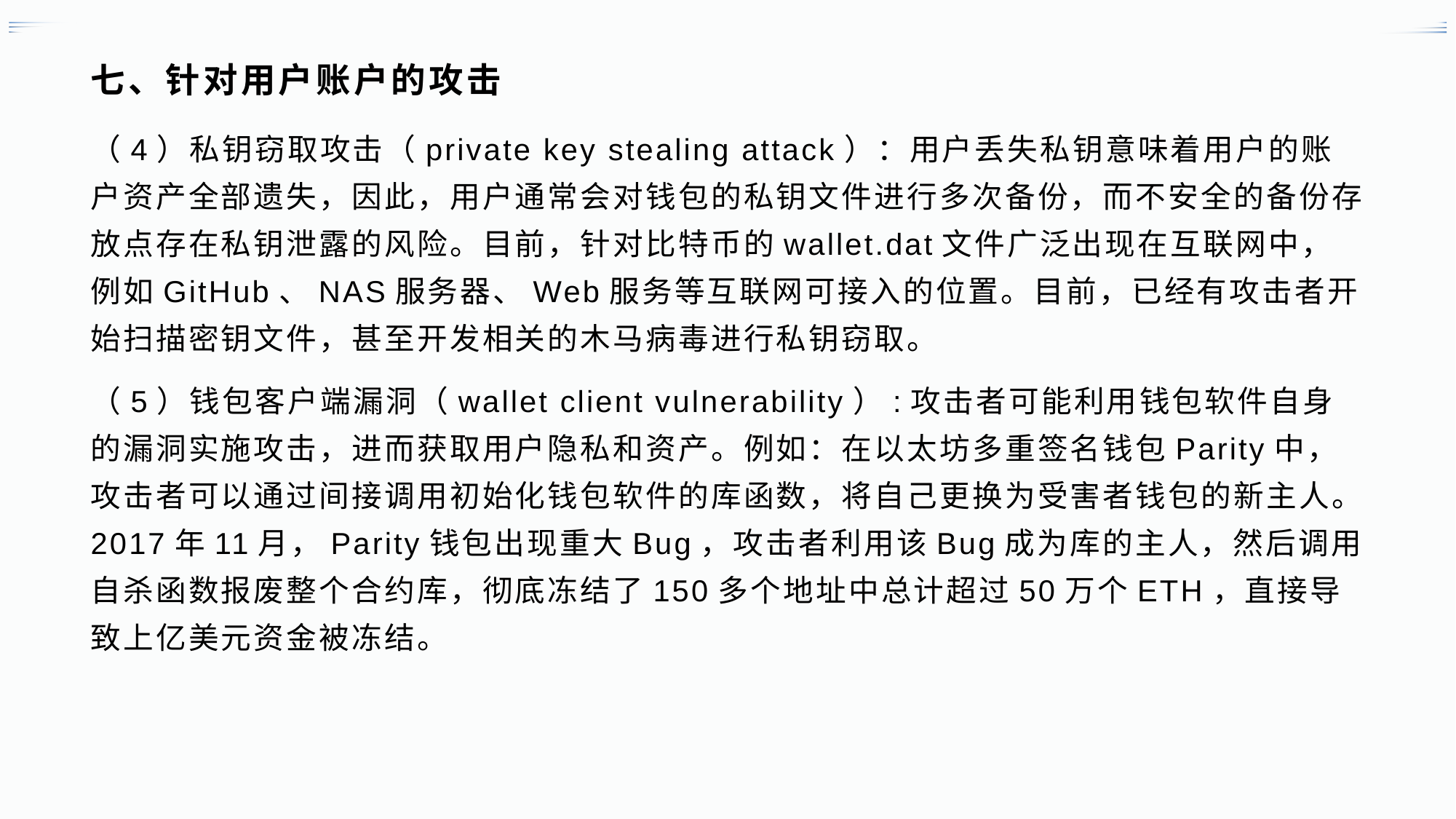

# 七、针对用户账户的攻击
（4）私钥窃取攻击（private key stealing attack）：用户丢失私钥意味着用户的账户资产全部遗失，因此，用户通常会对钱包的私钥文件进行多次备份，而不安全的备份存放点存在私钥泄露的风险。目前，针对比特币的wallet.dat文件广泛出现在互联网中，例如GitHub、NAS服务器、Web服务等互联网可接入的位置。目前，已经有攻击者开始扫描密钥文件，甚至开发相关的木马病毒进行私钥窃取。
（5）钱包客户端漏洞（wallet client vulnerability）:攻击者可能利用钱包软件自身的漏洞实施攻击，进而获取用户隐私和资产。例如：在以太坊多重签名钱包Parity中，攻击者可以通过间接调用初始化钱包软件的库函数，将自己更换为受害者钱包的新主人。2017年11月，Parity钱包出现重大Bug，攻击者利用该Bug成为库的主人，然后调用自杀函数报废整个合约库，彻底冻结了150多个地址中总计超过50万个ETH，直接导致上亿美元资金被冻结。